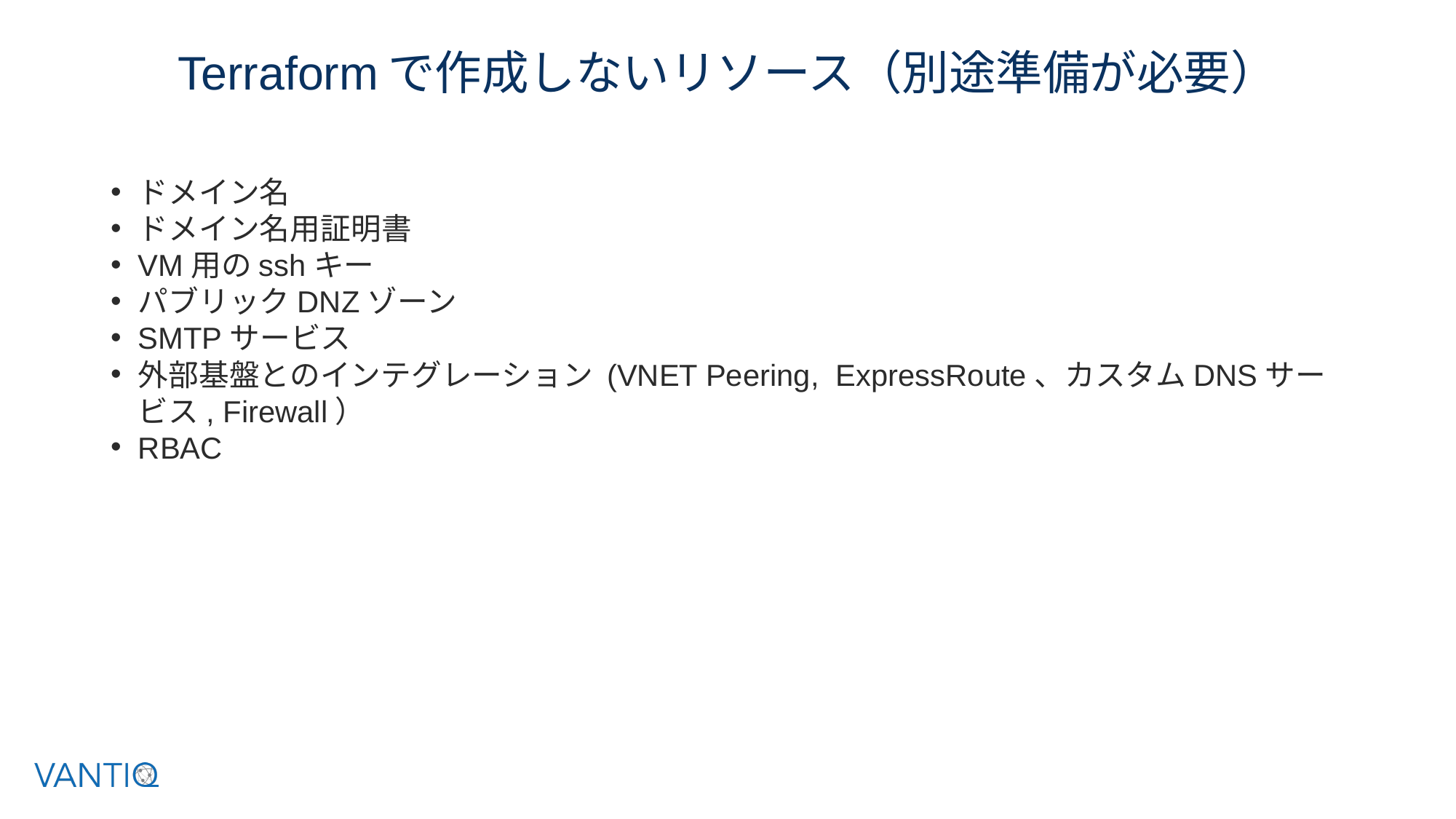

# Terraformで作成しないリソース（別途準備が必要）
ドメイン名
ドメイン名用証明書
VM用のsshキー
パブリックDNZゾーン
SMTPサービス
外部基盤とのインテグレーション (VNET Peering,  ExpressRoute、カスタムDNSサービス, Firewall）
RBAC